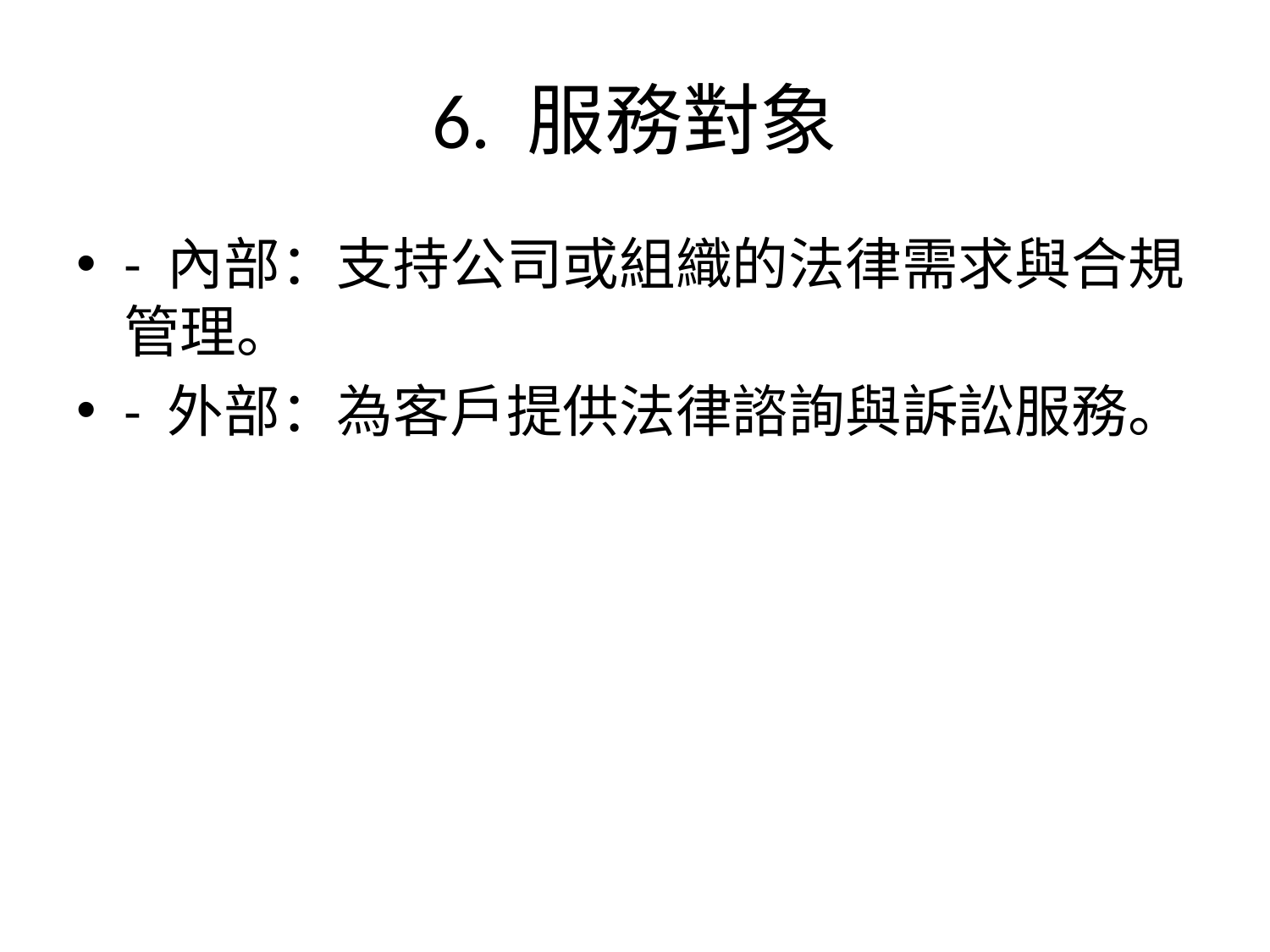

# 6. 服務對象
- 內部：支持公司或組織的法律需求與合規管理。
- 外部：為客戶提供法律諮詢與訴訟服務。